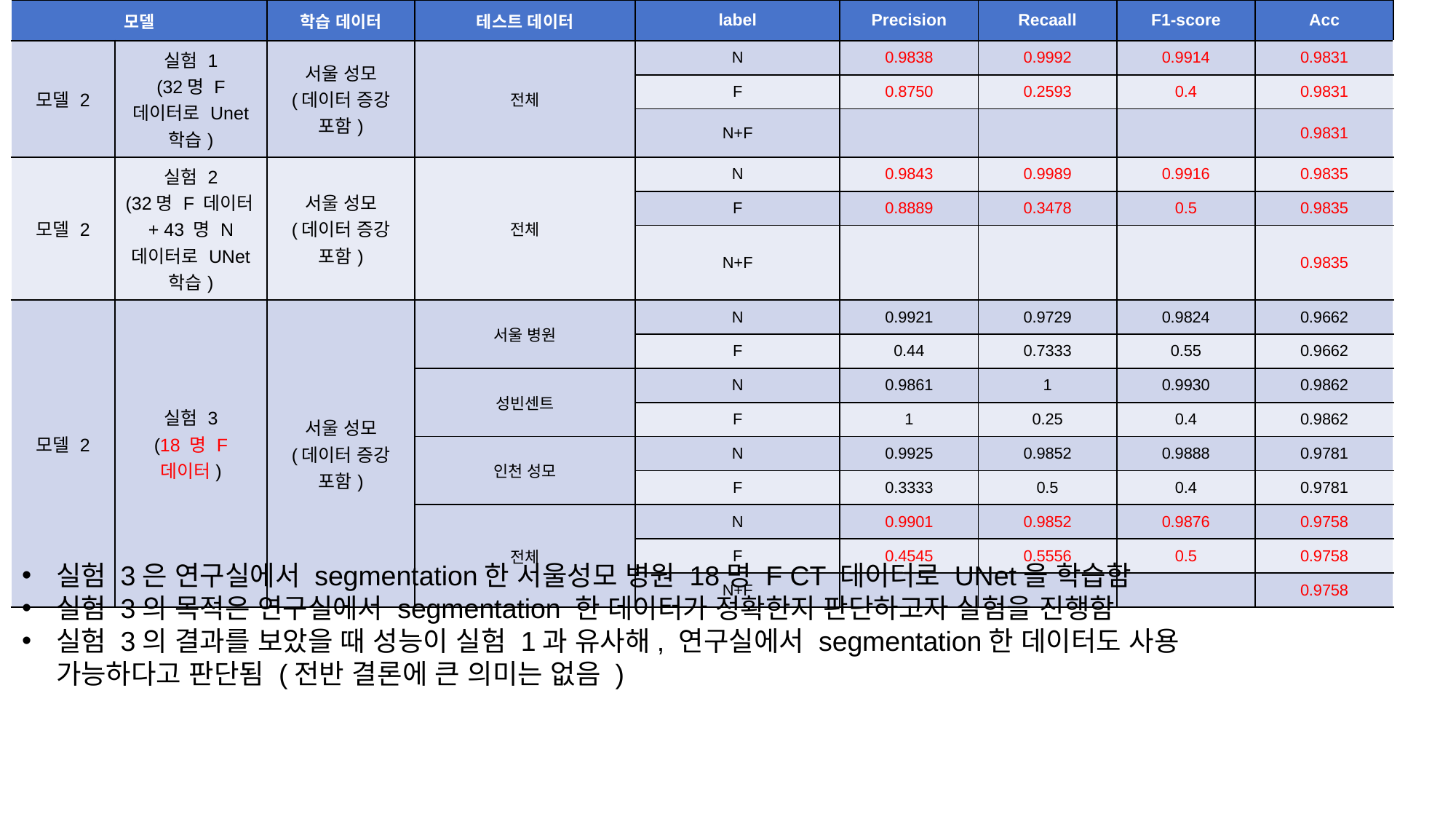

| 모델 |  | 학습 데이터 | 테스트 데이터 | label | Precision | Recaall | F1-score | Acc |
| --- | --- | --- | --- | --- | --- | --- | --- | --- |
| 모델 2 | 실험 1 (32명 F 데이터로 Unet 학습) | 서울 성모 (데이터 증강 포함) | 전체 | N | 0.9838 | 0.9992 | 0.9914 | 0.9831 |
|  |  |  |  | F | 0.8750 | 0.2593 | 0.4 | 0.9831 |
|  |  |  |  | N+F |  |  |  | 0.9831 |
| 모델 2 | 실험 2 (32명 F 데이터+ 43 명 N 데이터로 UNet 학습) | 서울 성모 (데이터 증강 포함) | 전체 | N | 0.9843 | 0.9989 | 0.9916 | 0.9835 |
|  |  |  |  | F | 0.8889 | 0.3478 | 0.5 | 0.9835 |
|  |  |  |  | N+F |  |  |  | 0.9835 |
| 모델 2 | 실험 3 (18 명 F 데이터) | 서울 성모 (데이터 증강 포함) | 서울 병원 | N | 0.9921 | 0.9729 | 0.9824 | 0.9662 |
|  |  |  |  | F | 0.44 | 0.7333 | 0.55 | 0.9662 |
|  |  |  | 성빈센트 | N | 0.9861 | 1 | 0.9930 | 0.9862 |
|  |  |  |  | F | 1 | 0.25 | 0.4 | 0.9862 |
|  |  |  | 인천 성모 | N | 0.9925 | 0.9852 | 0.9888 | 0.9781 |
|  |  |  |  | F | 0.3333 | 0.5 | 0.4 | 0.9781 |
|  |  |  | 전체 | N | 0.9901 | 0.9852 | 0.9876 | 0.9758 |
|  |  |  |  | F | 0.4545 | 0.5556 | 0.5 | 0.9758 |
|  |  |  |  | N+F |  |  |  | 0.9758 |
실험 3은 연구실에서 segmentation한 서울성모 병원 18명 F CT 데이터로 UNet을 학습함
실험 3의 목적은 연구실에서 segmentation 한 데이터가 정확한지 판단하고자 실험을 진행함
실험 3의 결과를 보았을 때 성능이 실험 1과 유사해, 연구실에서 segmentation한 데이터도 사용 가능하다고 판단됨 (전반 결론에 큰 의미는 없음 )